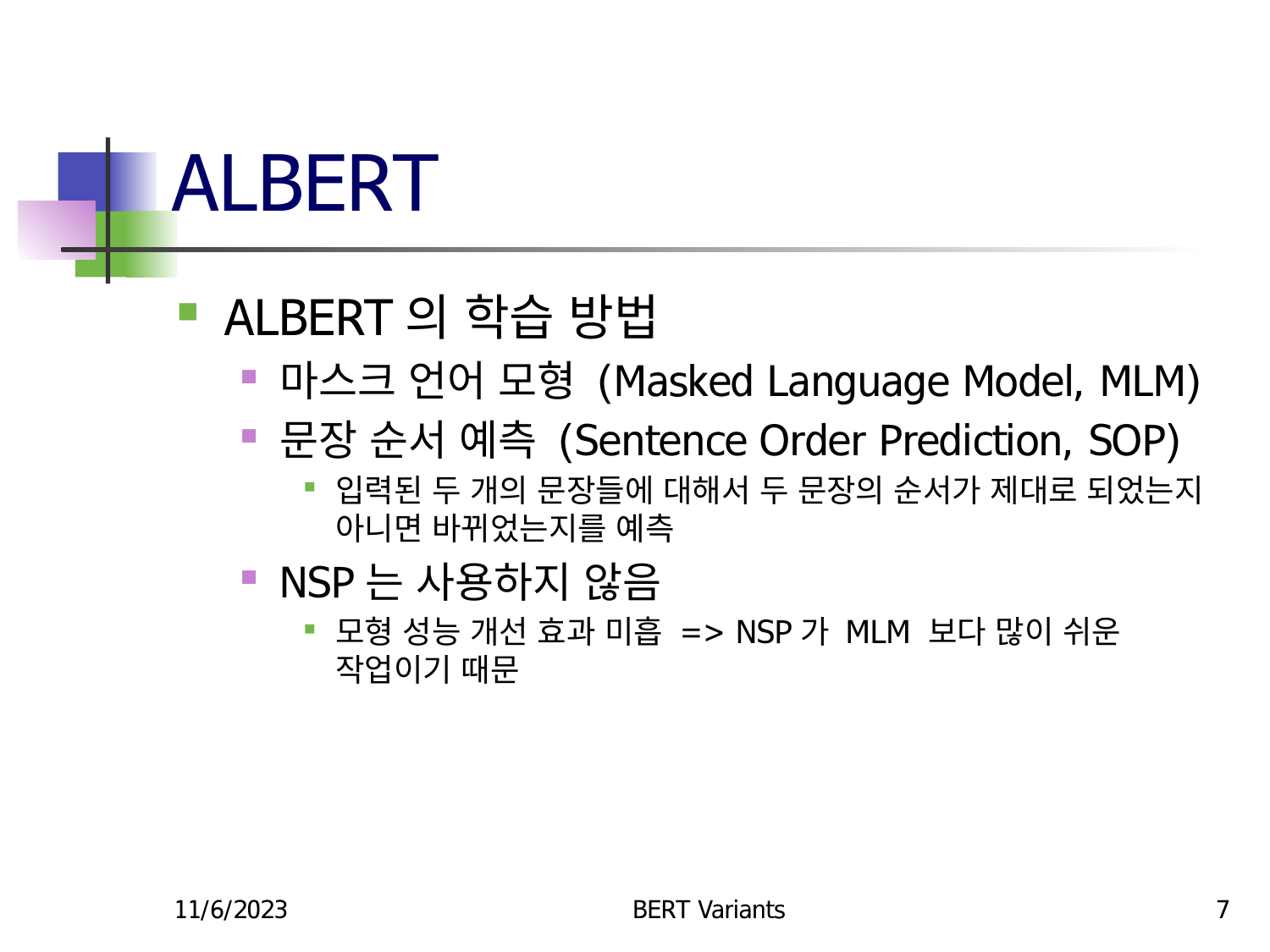

# ALBERT
ALBERT의 학습 방법
마스크 언어 모형 (Masked Language Model, MLM)
문장 순서 예측 (Sentence Order Prediction, SOP)
입력된 두 개의 문장들에 대해서 두 문장의 순서가 제대로 되었는지 아니면 바뀌었는지를 예측
NSP는 사용하지 않음
모형 성능 개선 효과 미흡 => NSP가 MLM 보다 많이 쉬운 작업이기 때문
11/6/2023
BERT Variants
7